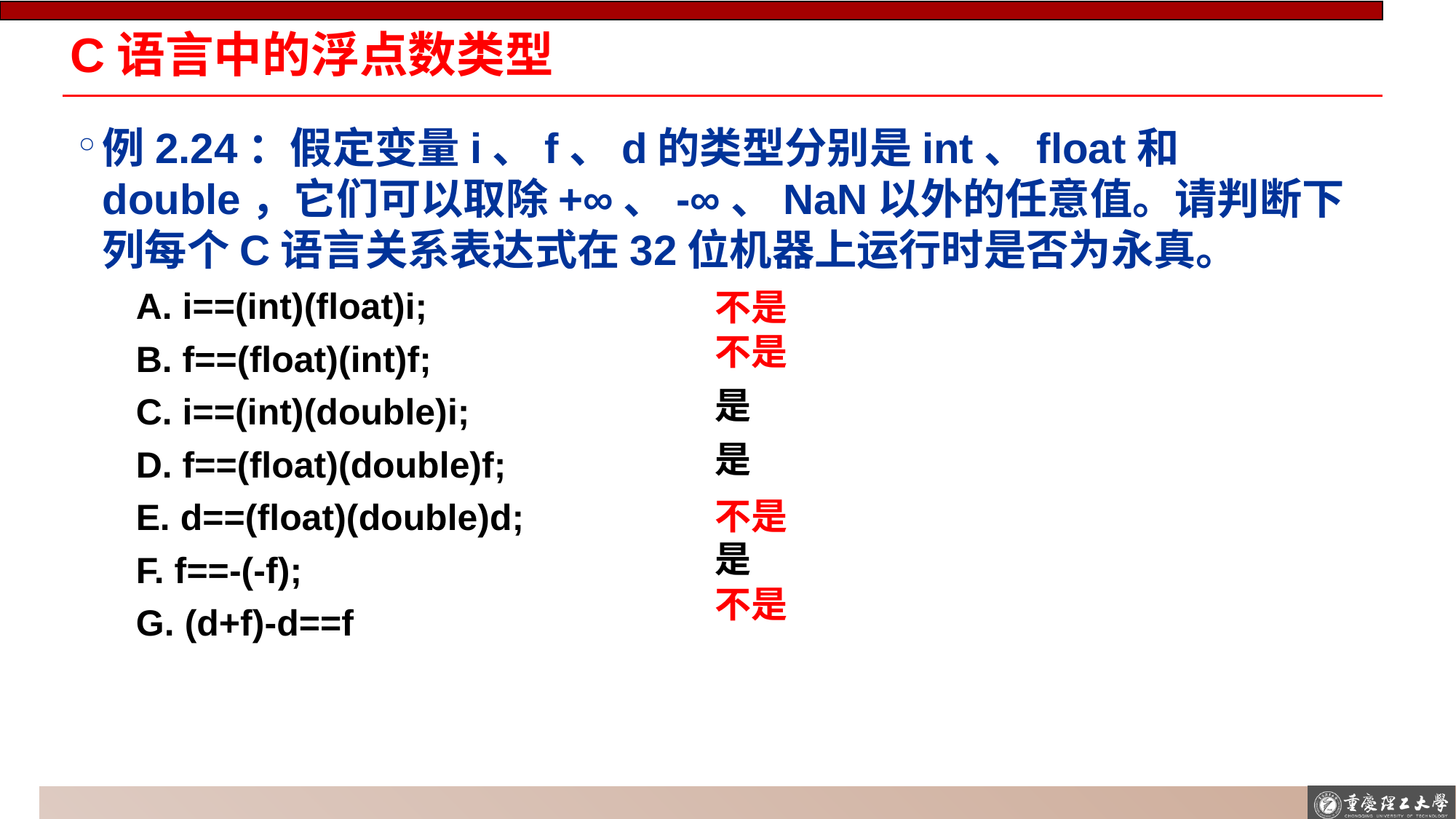

# C语言中的浮点数类型
例2.24：假定变量i、f、d的类型分别是int、float和double，它们可以取除+∞、-∞、NaN以外的任意值。请判断下列每个C语言关系表达式在32位机器上运行时是否为永真。
A. i==(int)(float)i;
B. f==(float)(int)f;
C. i==(int)(double)i;
D. f==(float)(double)f;
E. d==(float)(double)d;
F. f==-(-f);
G. (d+f)-d==f
不是
不是
是
是
不是
是
不是